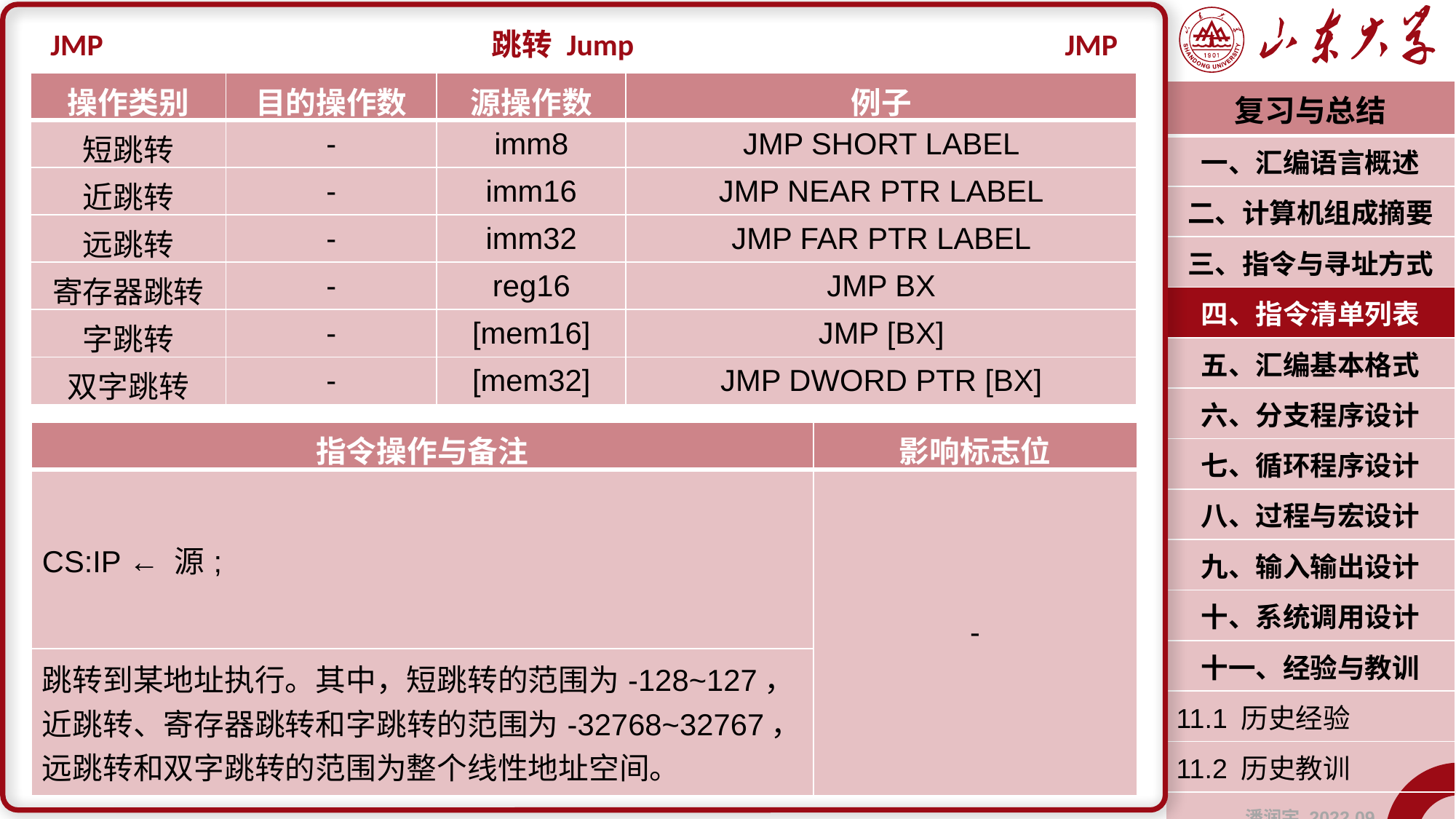

JMP
跳转 Jump
JMP
| 操作类别 | 目的操作数 | 源操作数 | 例子 |
| --- | --- | --- | --- |
| 短跳转 | - | imm8 | JMP SHORT LABEL |
| 近跳转 | - | imm16 | JMP NEAR PTR LABEL |
| 远跳转 | - | imm32 | JMP FAR PTR LABEL |
| 寄存器跳转 | - | reg16 | JMP BX |
| 字跳转 | - | [mem16] | JMP [BX] |
| 双字跳转 | - | [mem32] | JMP DWORD PTR [BX] |
| 复习与总结 |
| --- |
| 一、汇编语言概述 |
| 二、计算机组成摘要 |
| 三、指令与寻址方式 |
| 四、指令清单列表 |
| 五、汇编基本格式 |
| 六、分支程序设计 |
| 七、循环程序设计 |
| 八、过程与宏设计 |
| 九、输入输出设计 |
| 十、系统调用设计 |
| 十一、经验与教训 |
| 11.1 历史经验 |
| 11.2 历史教训 |
| 潘润宇 2022.09 |
| 指令操作与备注 | 影响标志位 |
| --- | --- |
| CS:IP ← 源; | - |
| 跳转到某地址执行。其中，短跳转的范围为-128~127，近跳转、寄存器跳转和字跳转的范围为-32768~32767，远跳转和双字跳转的范围为整个线性地址空间。 |  |